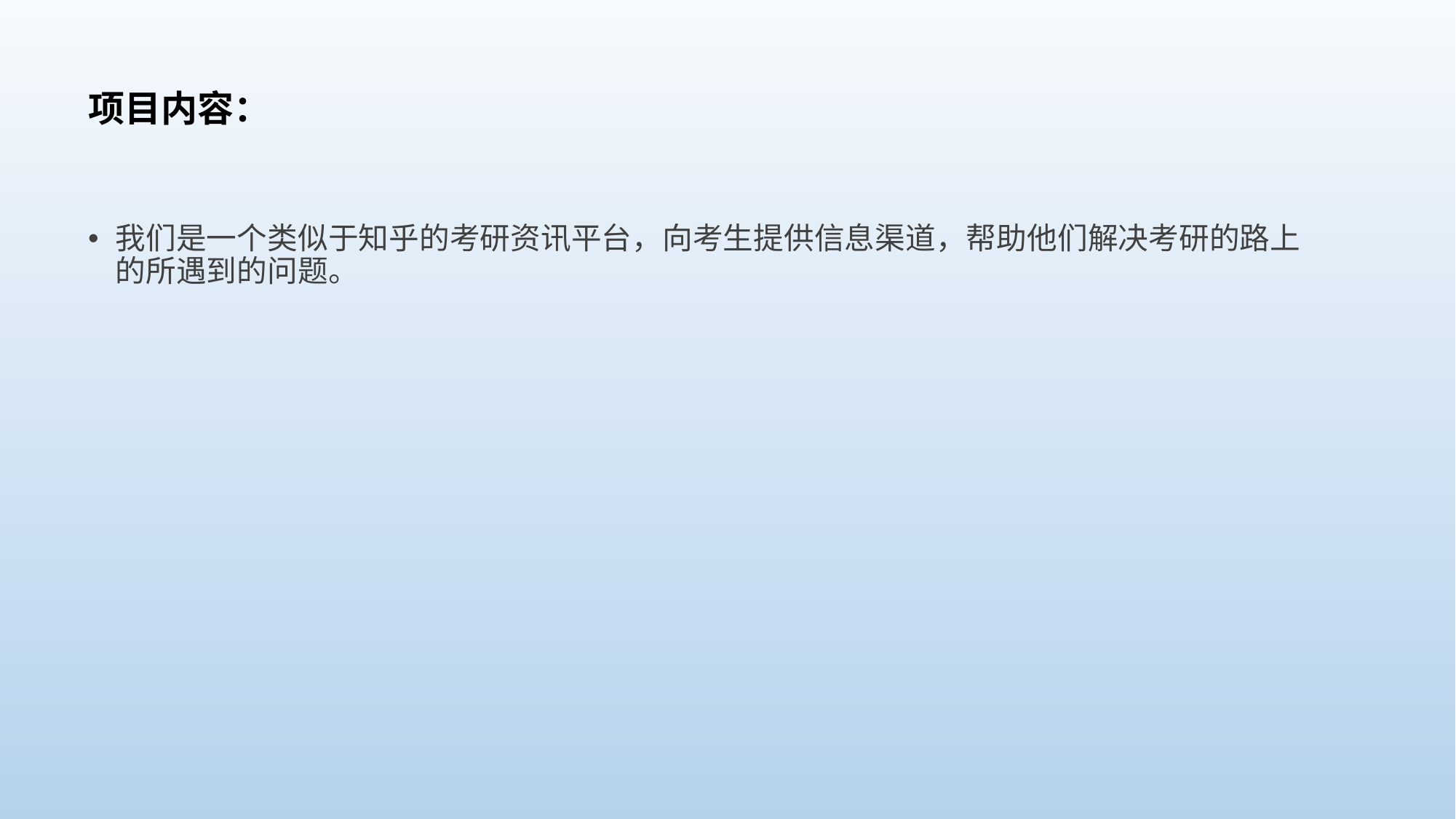

# 项目内容：
我们是一个类似于知乎的考研资讯平台，向考生提供信息渠道，帮助他们解决考研的路上的所遇到的问题。